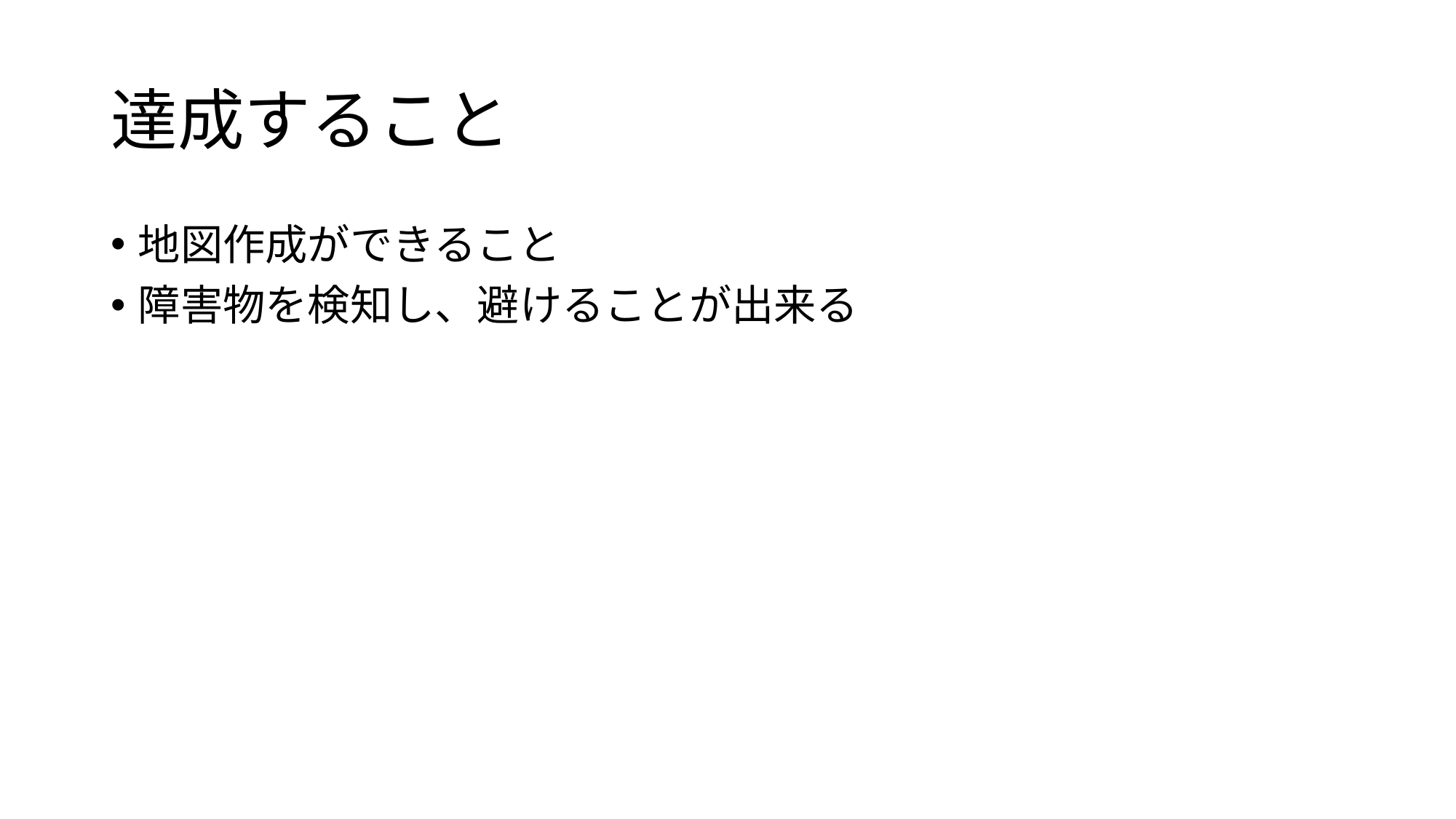

# 達成すること
地図作成ができること
障害物を検知し、避けることが出来る